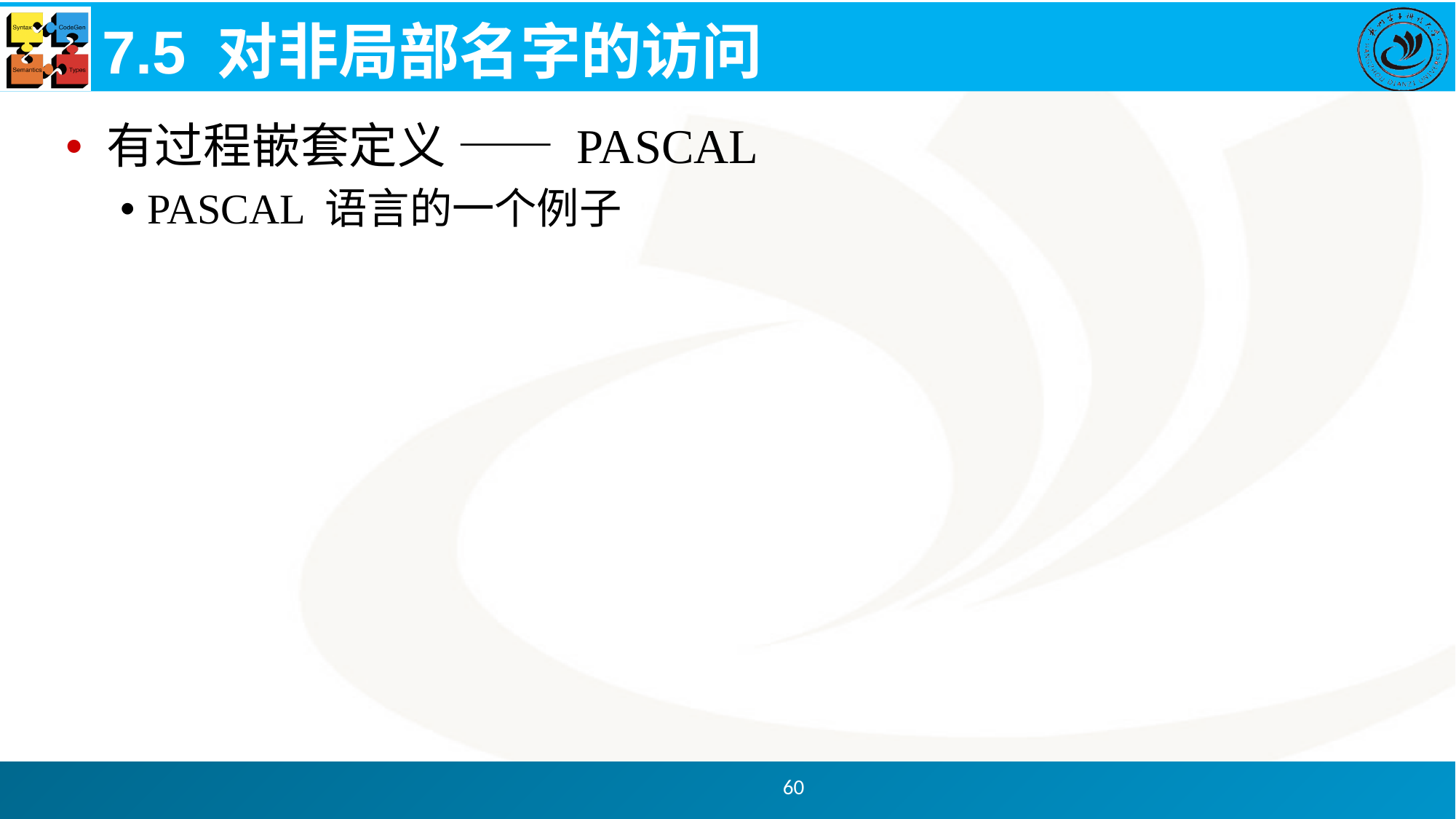

# 7.5 对非局部名字的访问
有过程嵌套定义 —— PASCAL
PASCAL 语言的一个例子
60